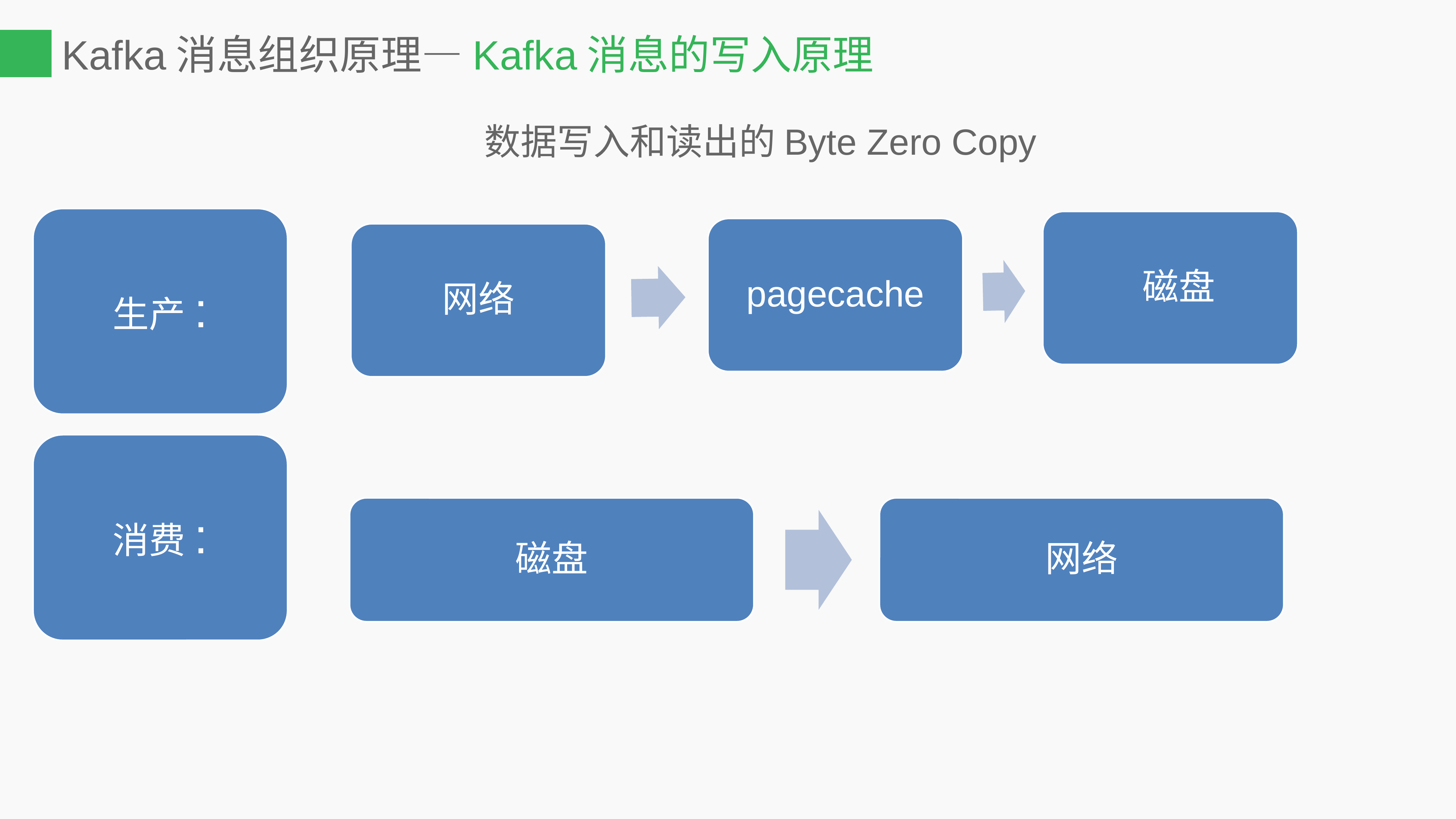

Kafka消息组织原理—Kafka消息的写入原理
数据写入和读出的Byte Zero Copy

生产:

 磁盘
pagecache
网络

消费:

磁盘
网络